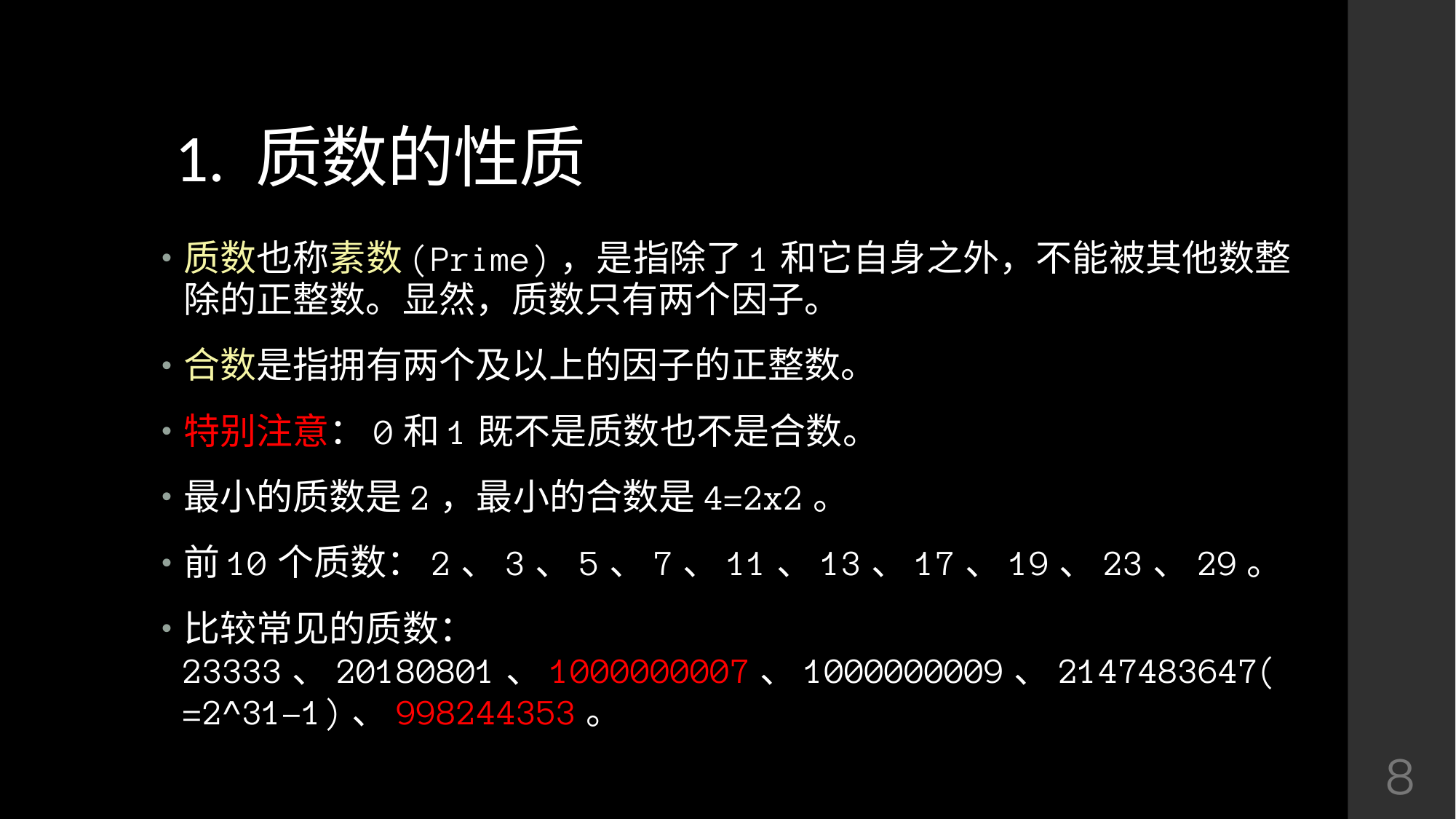

# 1. 质数的性质
质数也称素数(Prime)，是指除了1和它自身之外，不能被其他数整除的正整数。显然，质数只有两个因子。
合数是指拥有两个及以上的因子的正整数。
特别注意：0和1既不是质数也不是合数。
最小的质数是2，最小的合数是4=2x2。
前10个质数：2、3、5、7、11、13、17、19、23、29。
比较常见的质数：23333、20180801、1000000007、1000000009、2147483647(=2^31-1)、998244353。
8